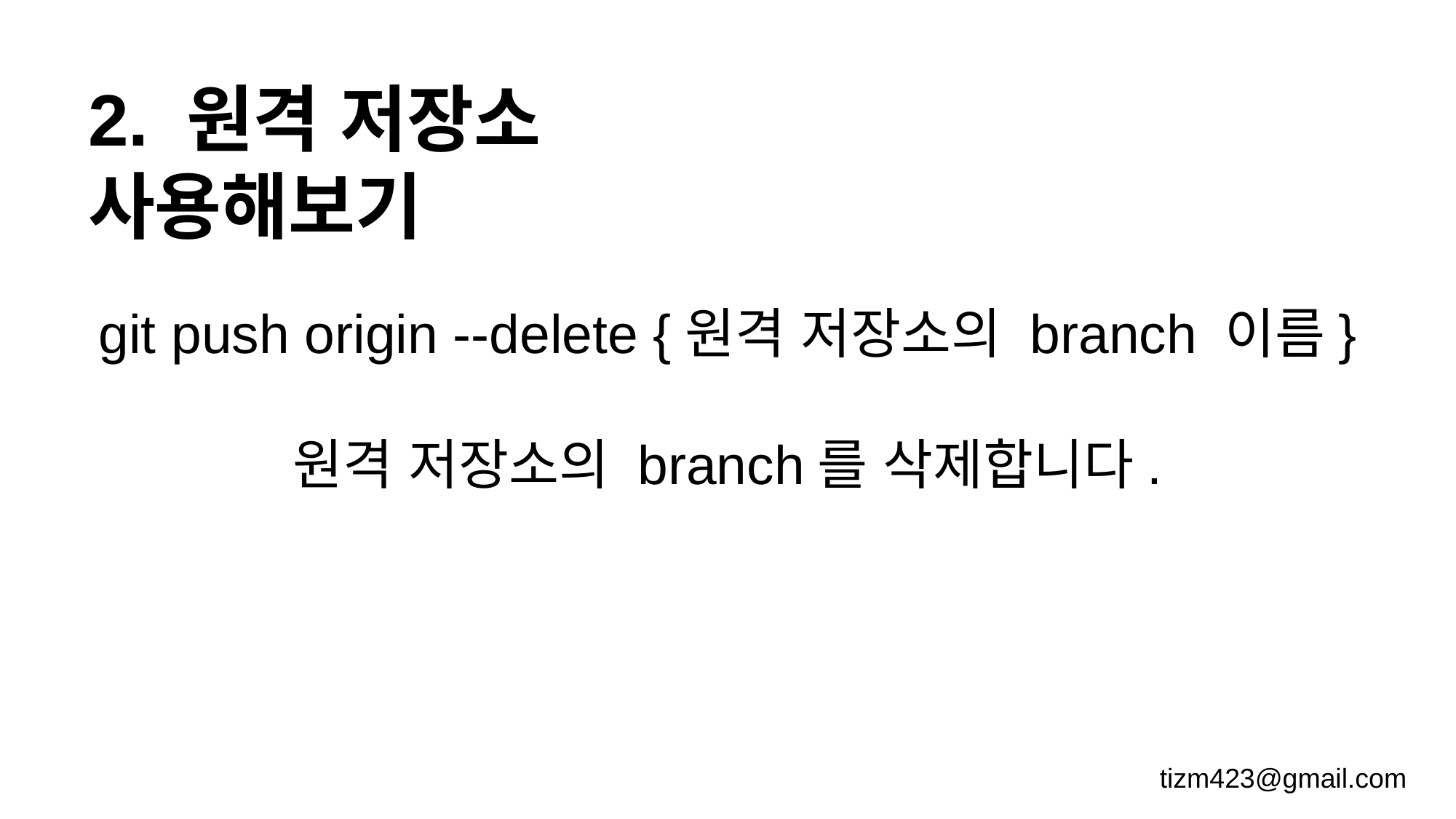

2. 원격 저장소 사용해보기
git push origin --delete {원격 저장소의 branch 이름}

원격 저장소의 branch를 삭제합니다.
tizm423@gmail.com